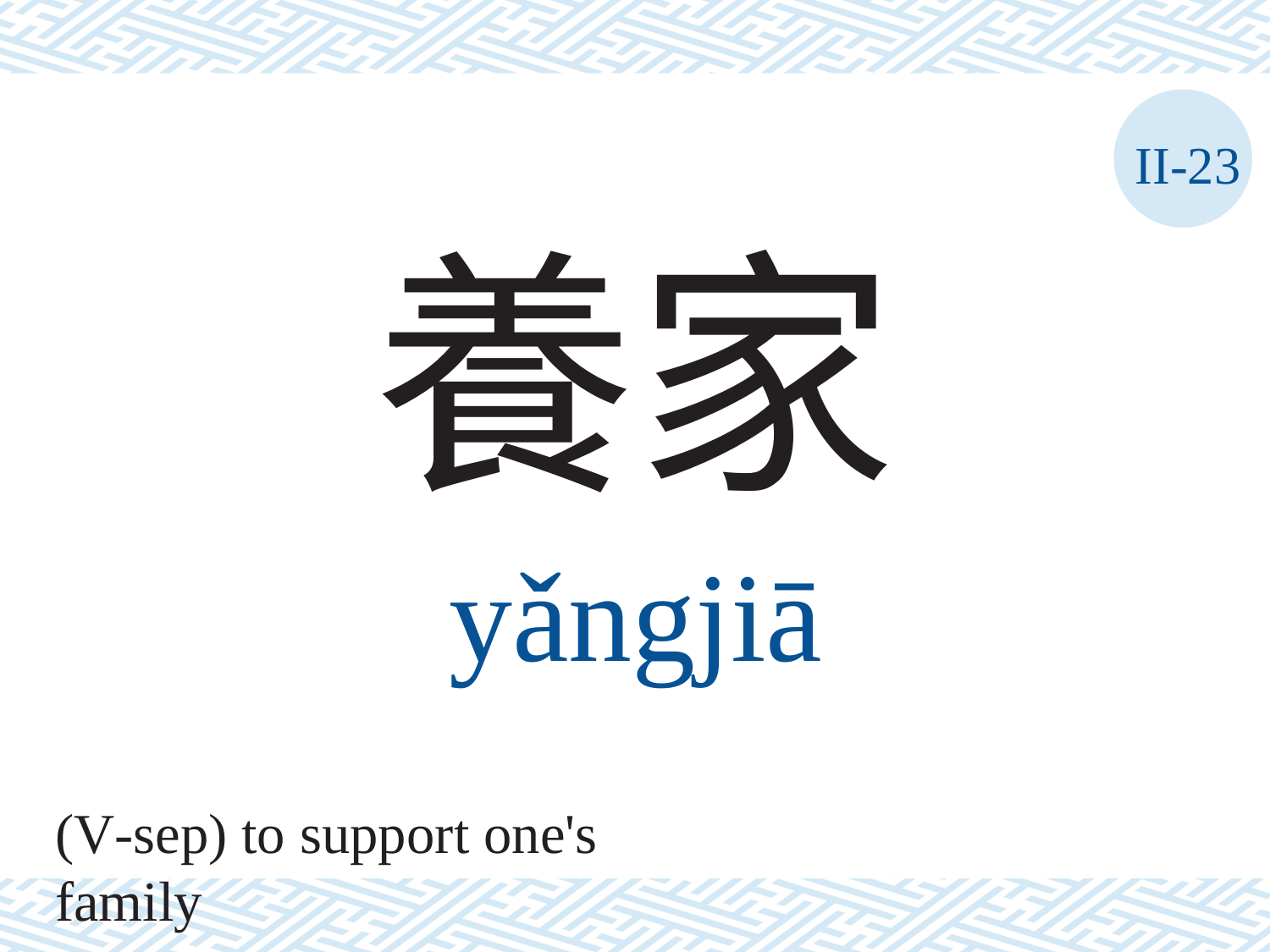

II-23
養家
yǎngjiā
(V-sep) to support one's family